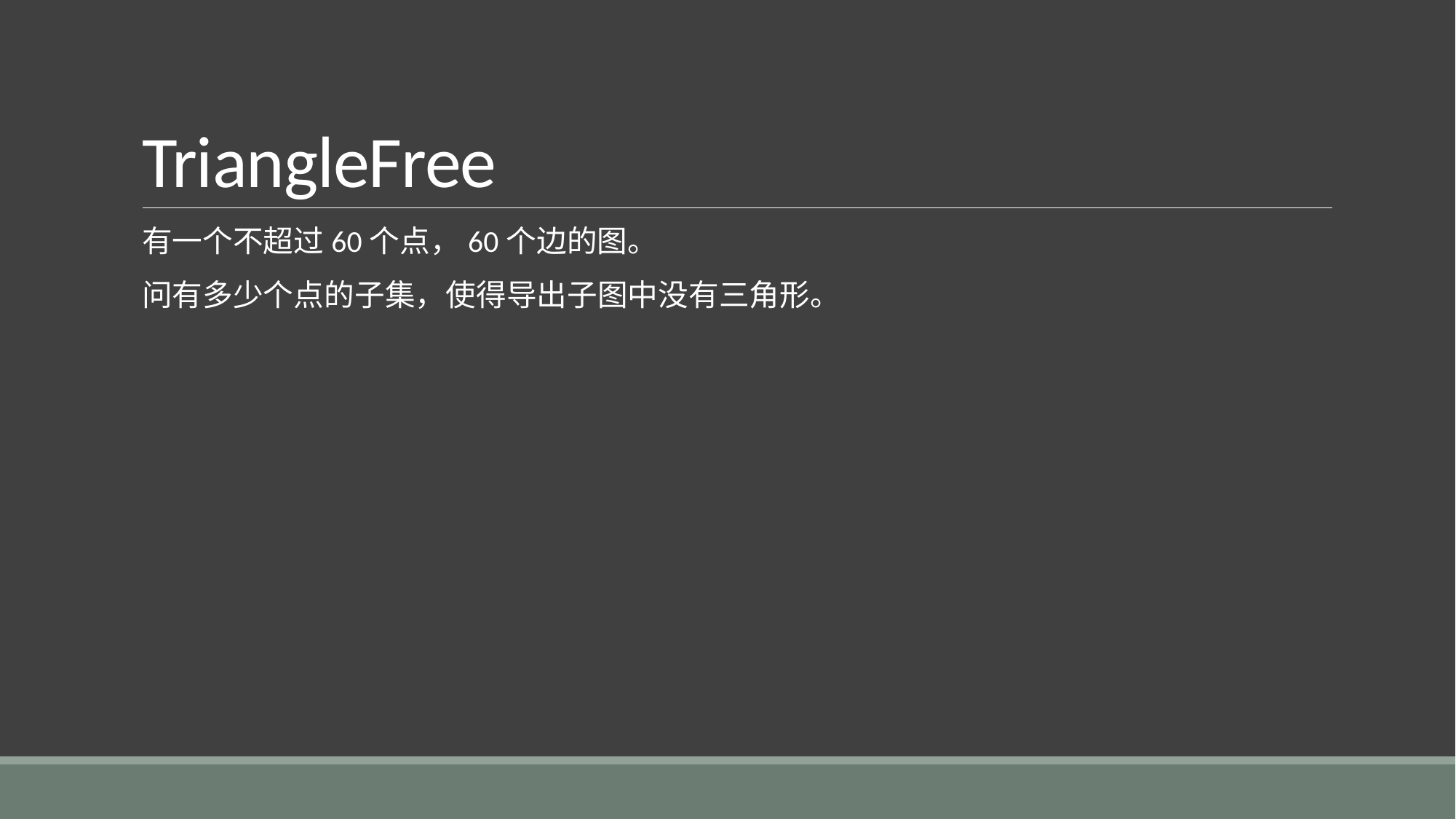

# TriangleFree
有一个不超过60个点，60个边的图。
问有多少个点的子集，使得导出子图中没有三角形。